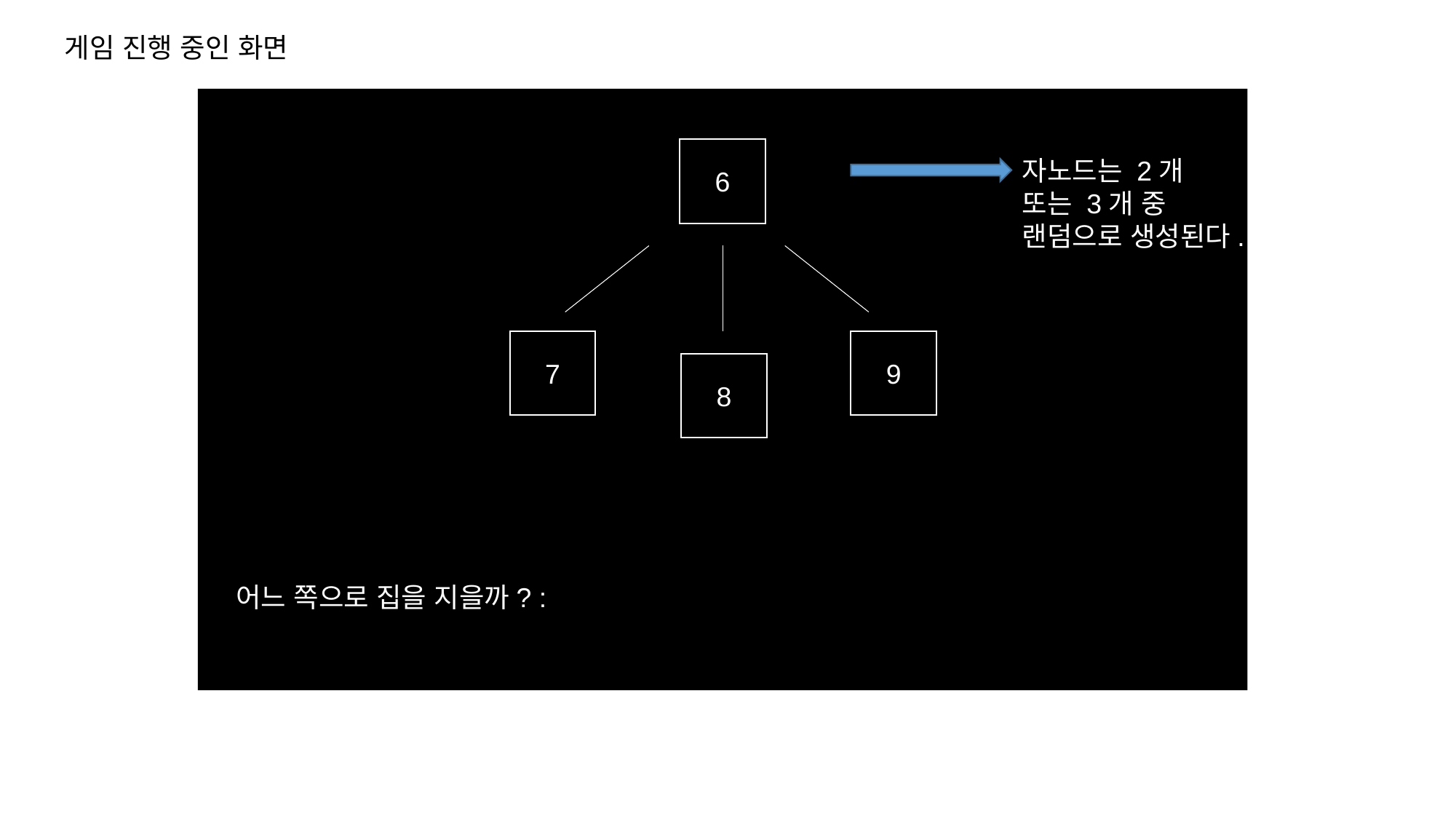

게임 진행 중인 화면

6
자노드는 2개 또는 3개 중 랜덤으로 생성된다.

9
7
8
어느 쪽으로 집을 지을까? :